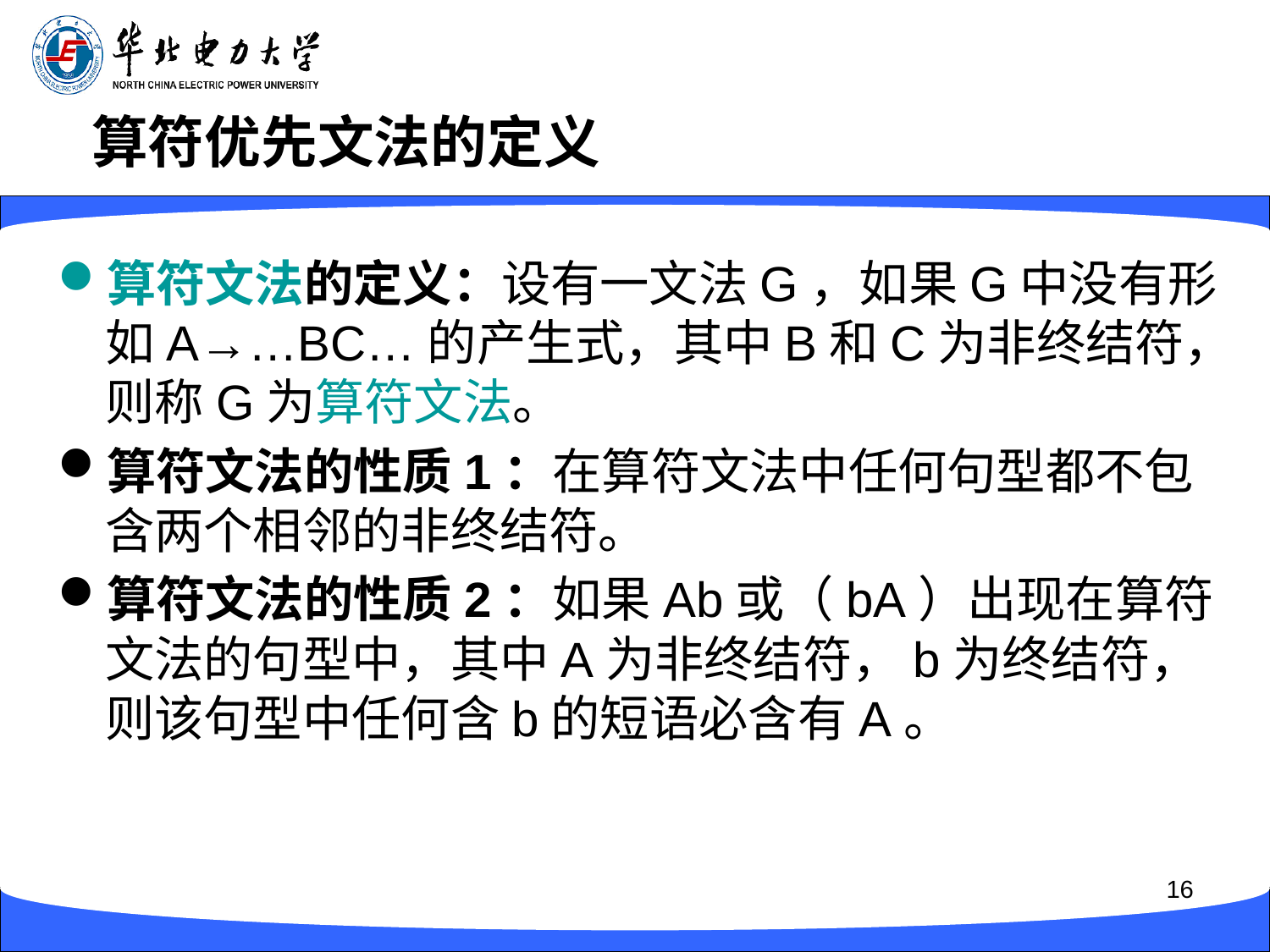

# 算符优先文法的定义
算符文法的定义：设有一文法G，如果G中没有形如A→…BC…的产生式，其中B和C为非终结符，则称G为算符文法。
算符文法的性质1：在算符文法中任何句型都不包含两个相邻的非终结符。
算符文法的性质2：如果Ab或（bA）出现在算符文法的句型中，其中A为非终结符，b为终结符，则该句型中任何含b的短语必含有A。
16